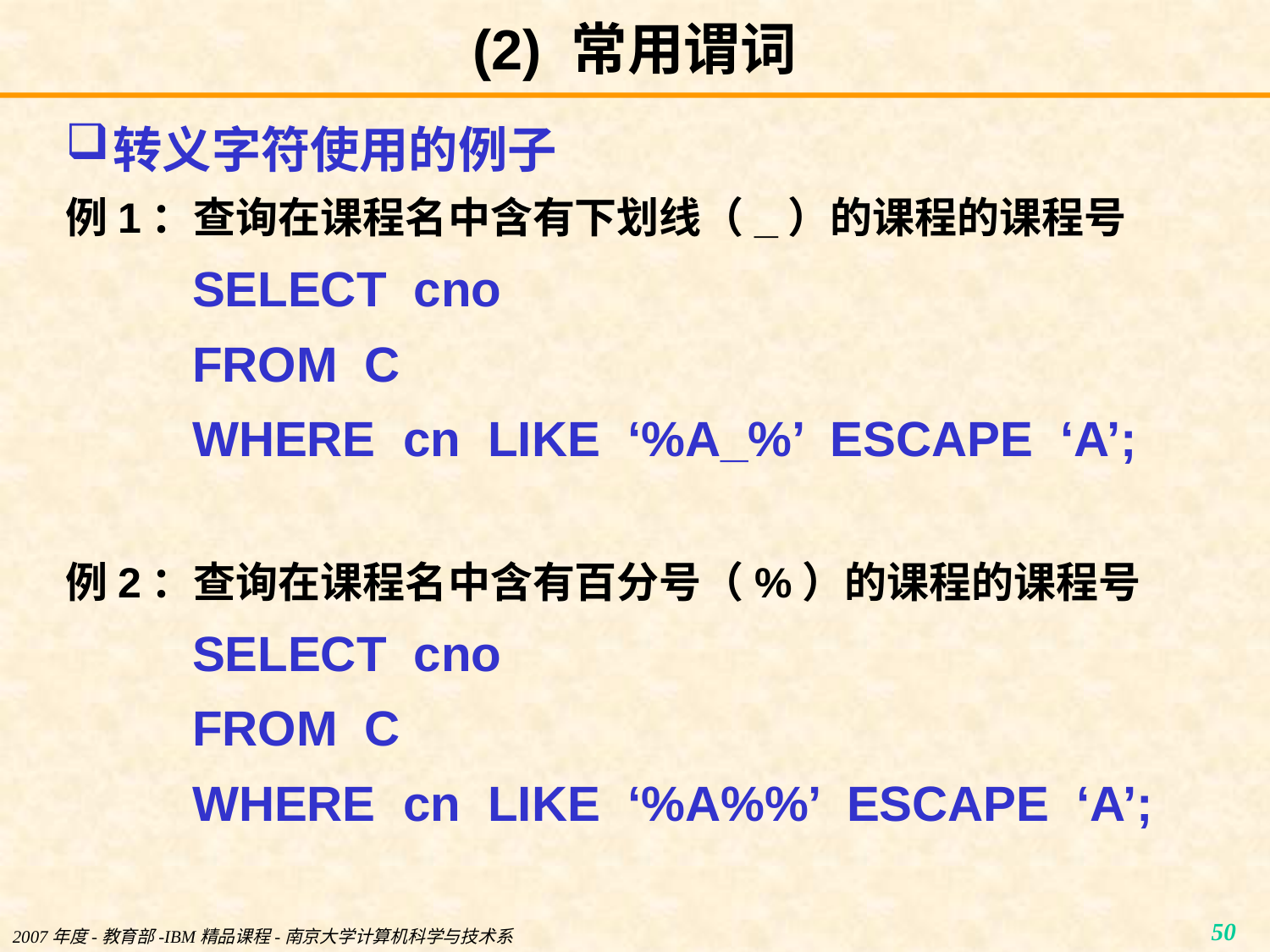

# (2) 常用谓词
转义字符使用的例子
例1：查询在课程名中含有下划线（_）的课程的课程号
SELECT  cno
FROM  C
WHERE  cn  LIKE  ‘%A_%’  ESCAPE  ‘A’;

例2：查询在课程名中含有百分号（%）的课程的课程号
SELECT  cno
FROM  C
WHERE  cn  LIKE  ‘%A%%’  ESCAPE  ‘A’;
50
2007年度-教育部-IBM精品课程-南京大学计算机科学与技术系